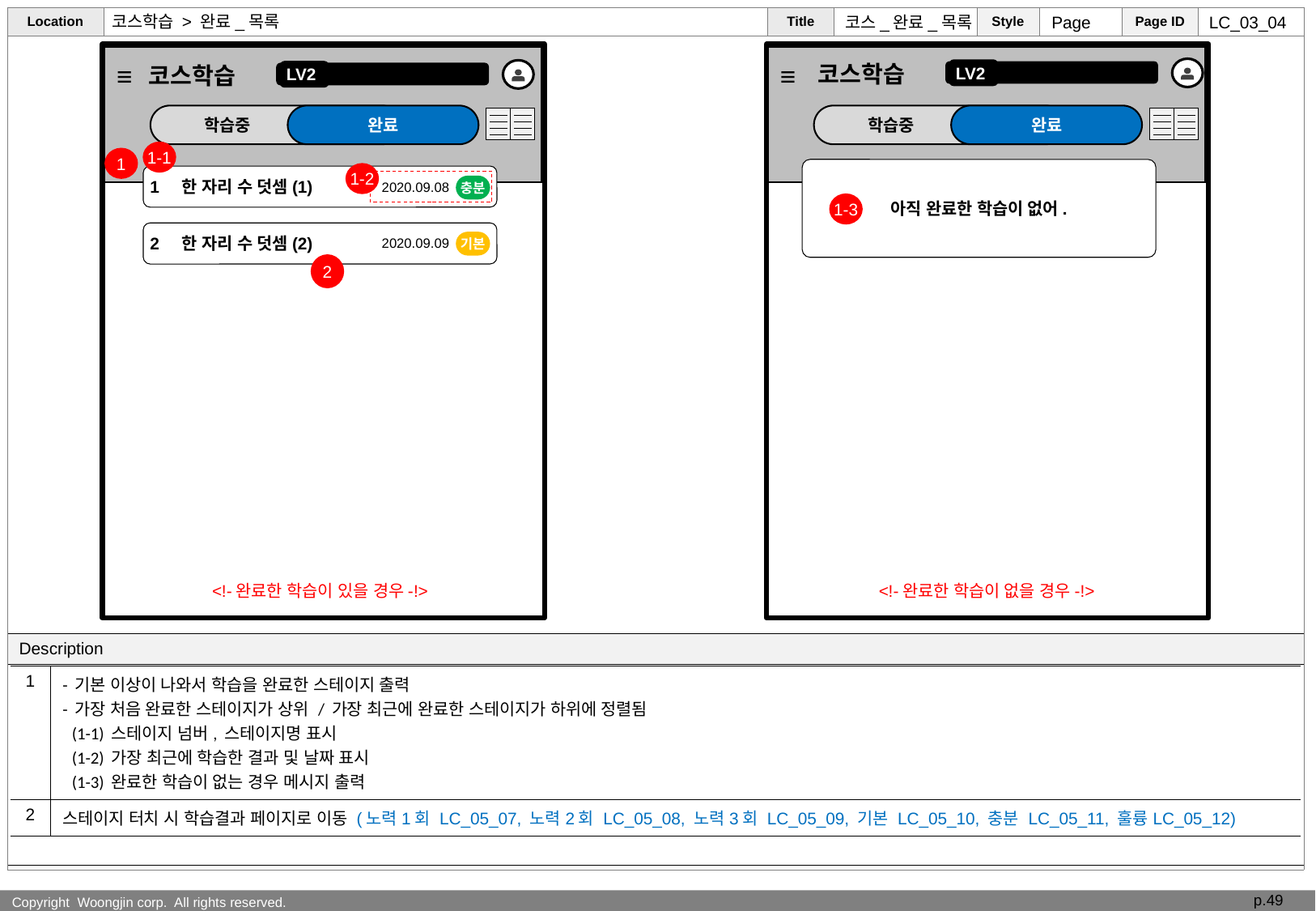

# 코스학습 > 완료_목록
코스_완료_목록
Page
LC_03_04

≡

≡

코스학습

LV2
코스학습
LV2
LV2
LV2
       학습중
완료
       학습중
완료

1-1
1
아직 완료한 학습이 없어.
1-2
1    한 자리 수 덧셈(1)

충분
2020.09.08
1-3
2    한 자리 수 덧셈(2)
기본
2020.09.09
2
<!-완료한 학습이 있을 경우-!>
<!-완료한 학습이 없을 경우-!>
| 1 | - 기본 이상이 나와서 학습을 완료한 스테이지 출력 - 가장 처음 완료한 스테이지가 상위 / 가장 최근에 완료한 스테이지가 하위에 정렬됨 (1-1) 스테이지 넘버, 스테이지명 표시 (1-2) 가장 최근에 학습한 결과 및 날짜 표시 (1-3) 완료한 학습이 없는 경우 메시지 출력 |
| --- | --- |
| 2 | 스테이지 터치 시 학습결과 페이지로 이동 (노력1회 LC\_05\_07, 노력2회 LC\_05\_08, 노력3회 LC\_05\_09, 기본 LC\_05\_10, 충분 LC\_05\_11, 훌륭LC\_05\_12) |